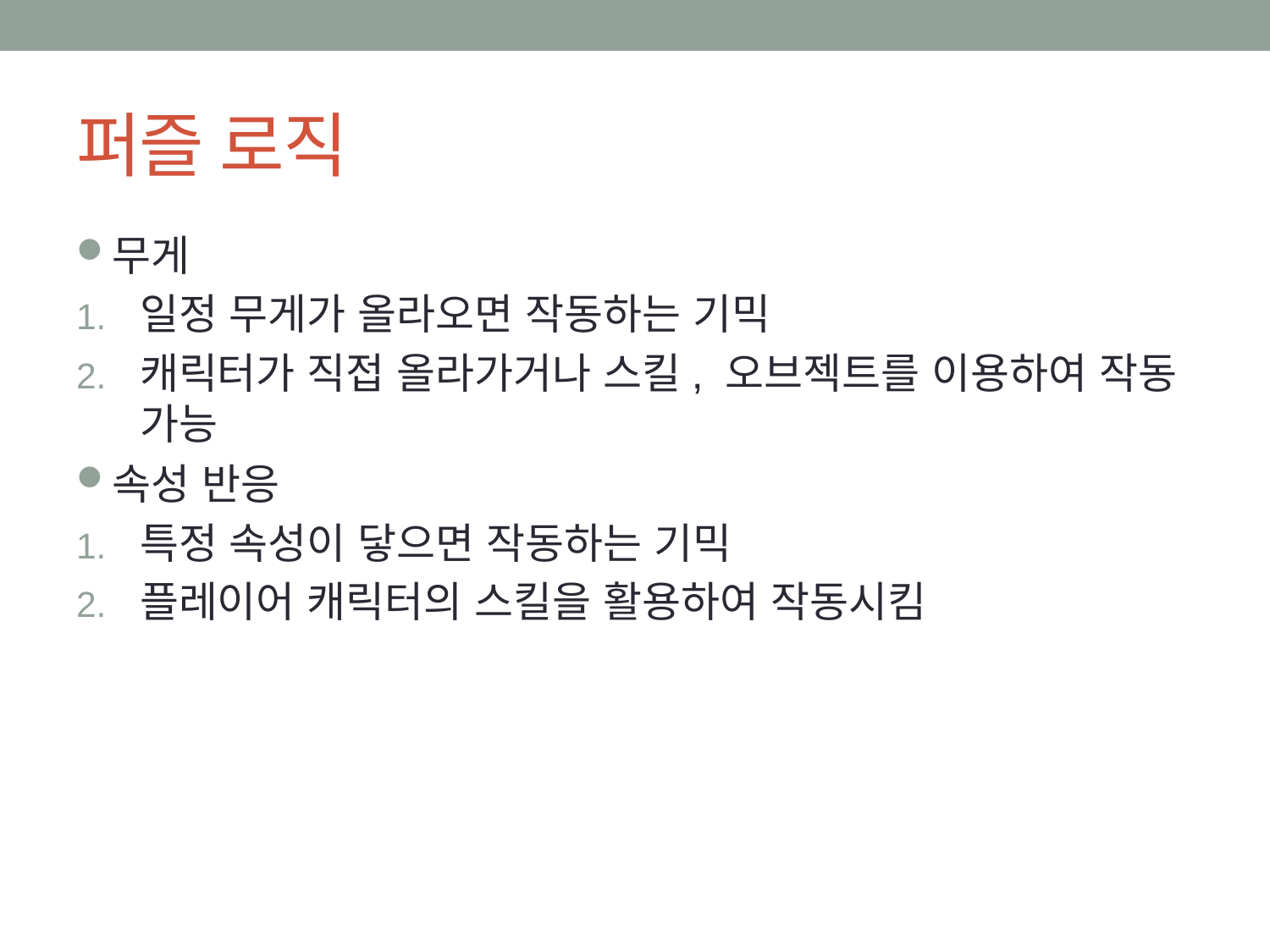

# 퍼즐 로직
무게
일정 무게가 올라오면 작동하는 기믹
캐릭터가 직접 올라가거나 스킬, 오브젝트를 이용하여 작동 가능
속성 반응
특정 속성이 닿으면 작동하는 기믹
플레이어 캐릭터의 스킬을 활용하여 작동시킴